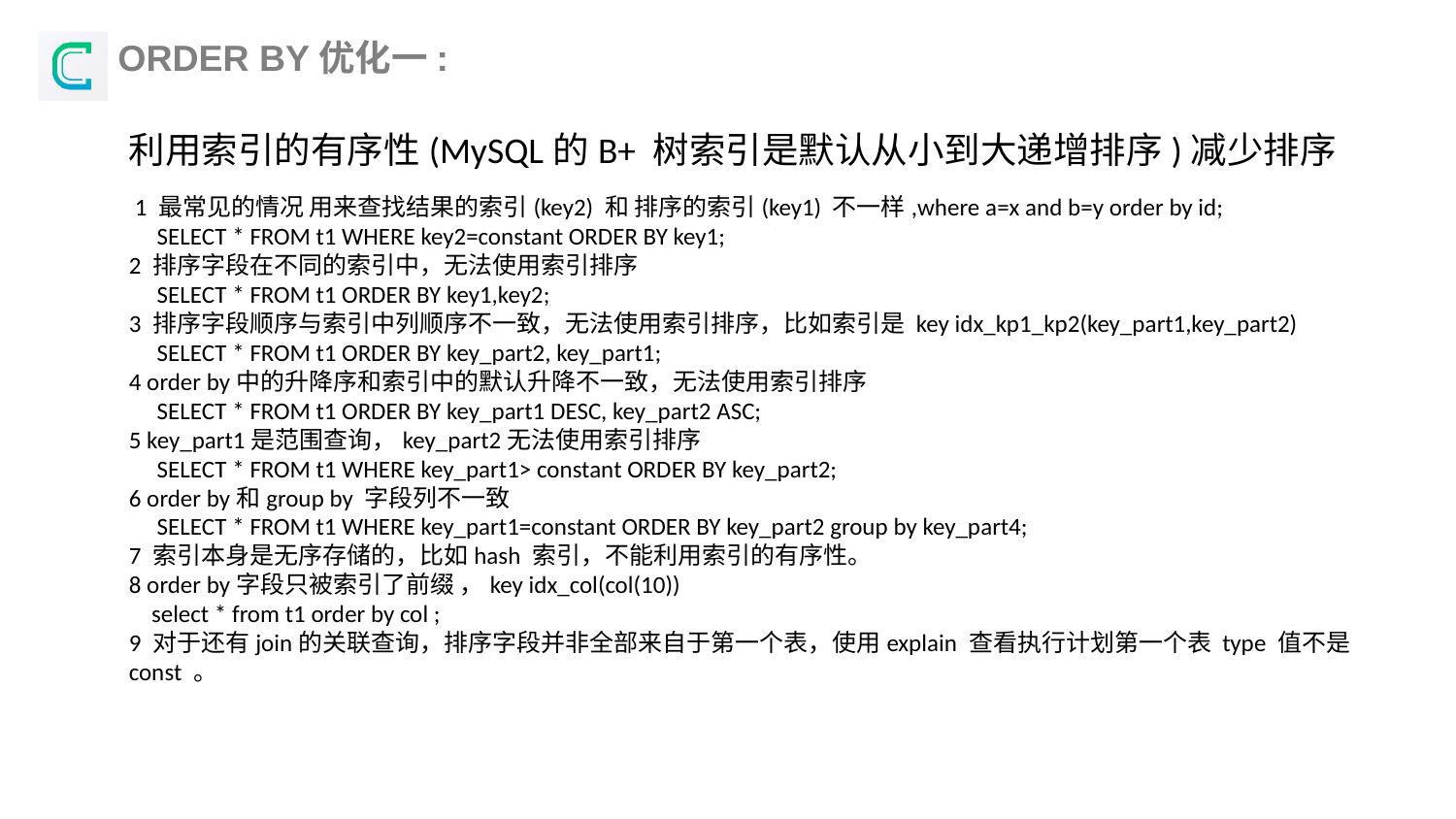

ORDER BY优化一:
利用索引的有序性(MySQL的B+ 树索引是默认从小到大递增排序)减少排序

 1 最常见的情况 用来查找结果的索引(key2) 和 排序的索引(key1) 不一样,where a=x and b=y order by id;
     SELECT * FROM t1 WHERE key2=constant ORDER BY key1;
2 排序字段在不同的索引中，无法使用索引排序
     SELECT * FROM t1 ORDER BY key1,key2;
3 排序字段顺序与索引中列顺序不一致，无法使用索引排序，比如索引是 key idx_kp1_kp2(key_part1,key_part2)
     SELECT * FROM t1 ORDER BY key_part2, key_part1;
4 order by中的升降序和索引中的默认升降不一致，无法使用索引排序
     SELECT * FROM t1 ORDER BY key_part1 DESC, key_part2 ASC;
5 key_part1是范围查询，key_part2无法使用索引排序
     SELECT * FROM t1 WHERE key_part1> constant ORDER BY key_part2;
6 order by和group by 字段列不一致
     SELECT * FROM t1 WHERE key_part1=constant ORDER BY key_part2 group by key_part4;
7 索引本身是无序存储的，比如hash 索引，不能利用索引的有序性。
8 order by字段只被索引了前缀 ，key idx_col(col(10))
    select * from t1 order by col ;
9 对于还有join的关联查询，排序字段并非全部来自于第一个表，使用explain 查看执行计划第一个表 type 值不是const 。
16